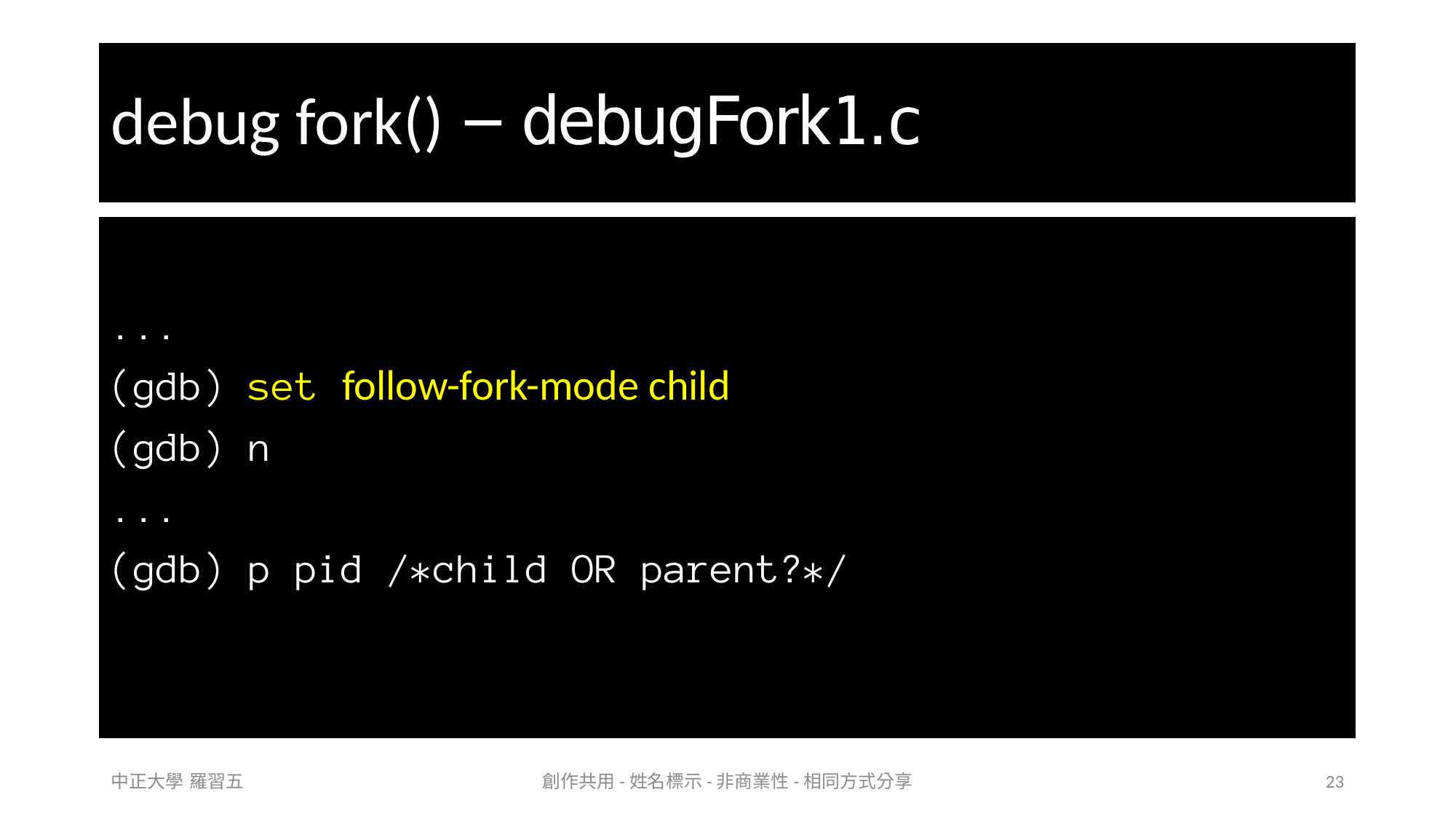

# debug fork() – debugFork1.c
...
(gdb) set follow-fork-mode child
(gdb) n
...
(gdb) p pid /*child OR parent?*/

中正大學 羅習五
創作共用-姓名標示-非商業性-相同方式分享
23